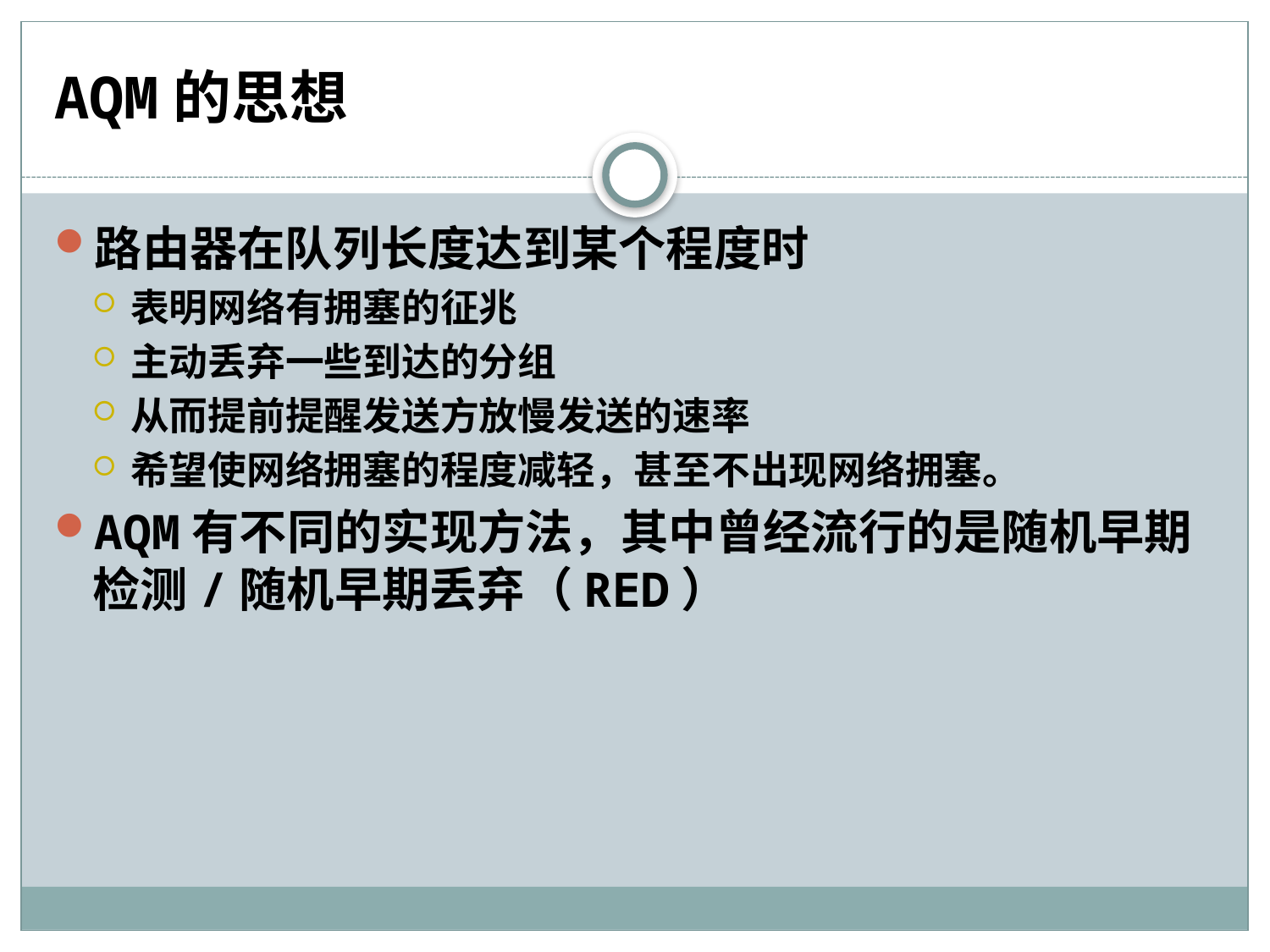

# AQM的思想
路由器在队列长度达到某个程度时
表明网络有拥塞的征兆
主动丢弃一些到达的分组
从而提前提醒发送方放慢发送的速率
希望使网络拥塞的程度减轻，甚至不出现网络拥塞。
AQM有不同的实现方法，其中曾经流行的是随机早期检测/随机早期丢弃（RED）